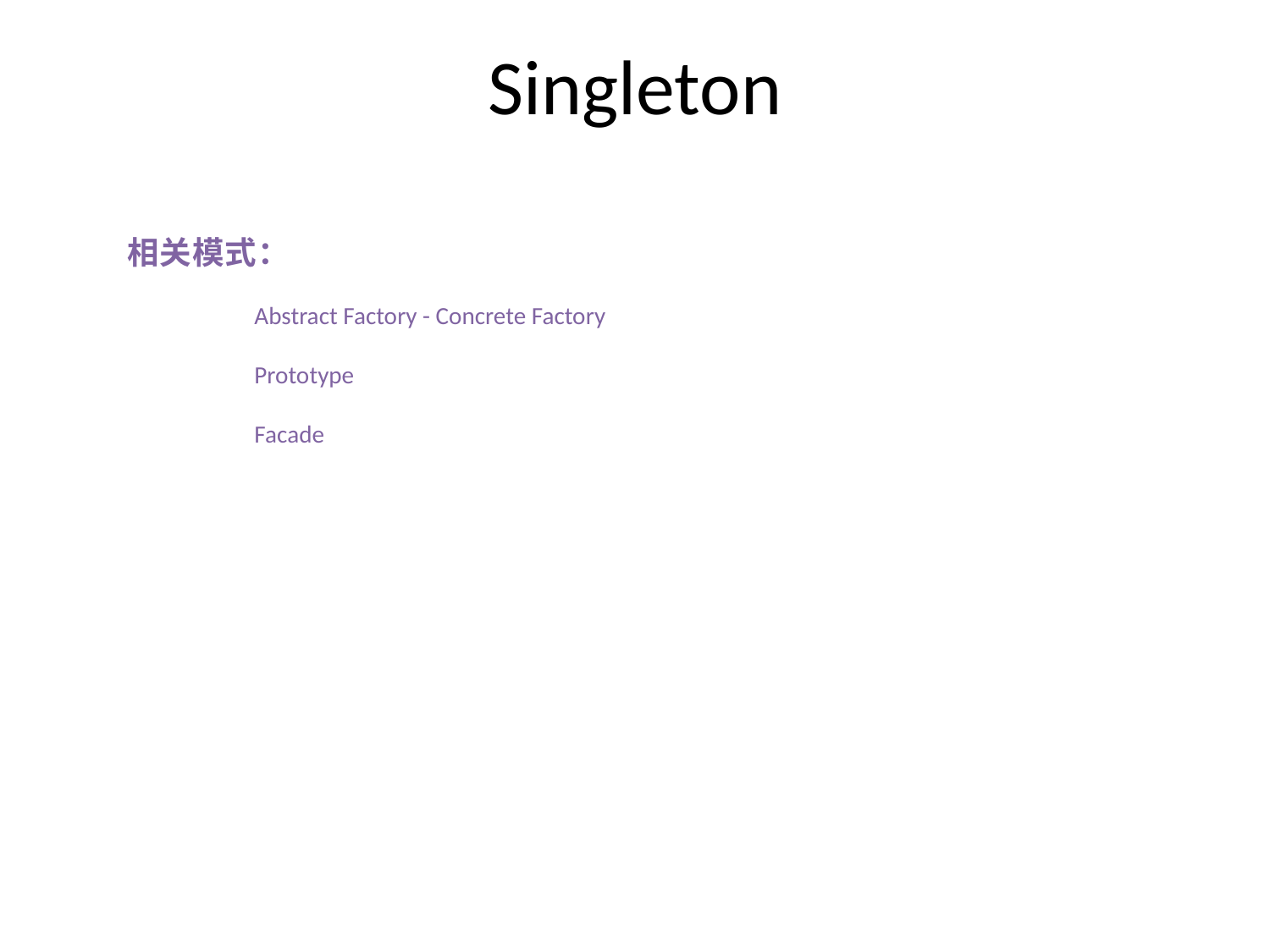

Singleton
相关模式：

	Abstract Factory - Concrete Factory

	Prototype

	Facade